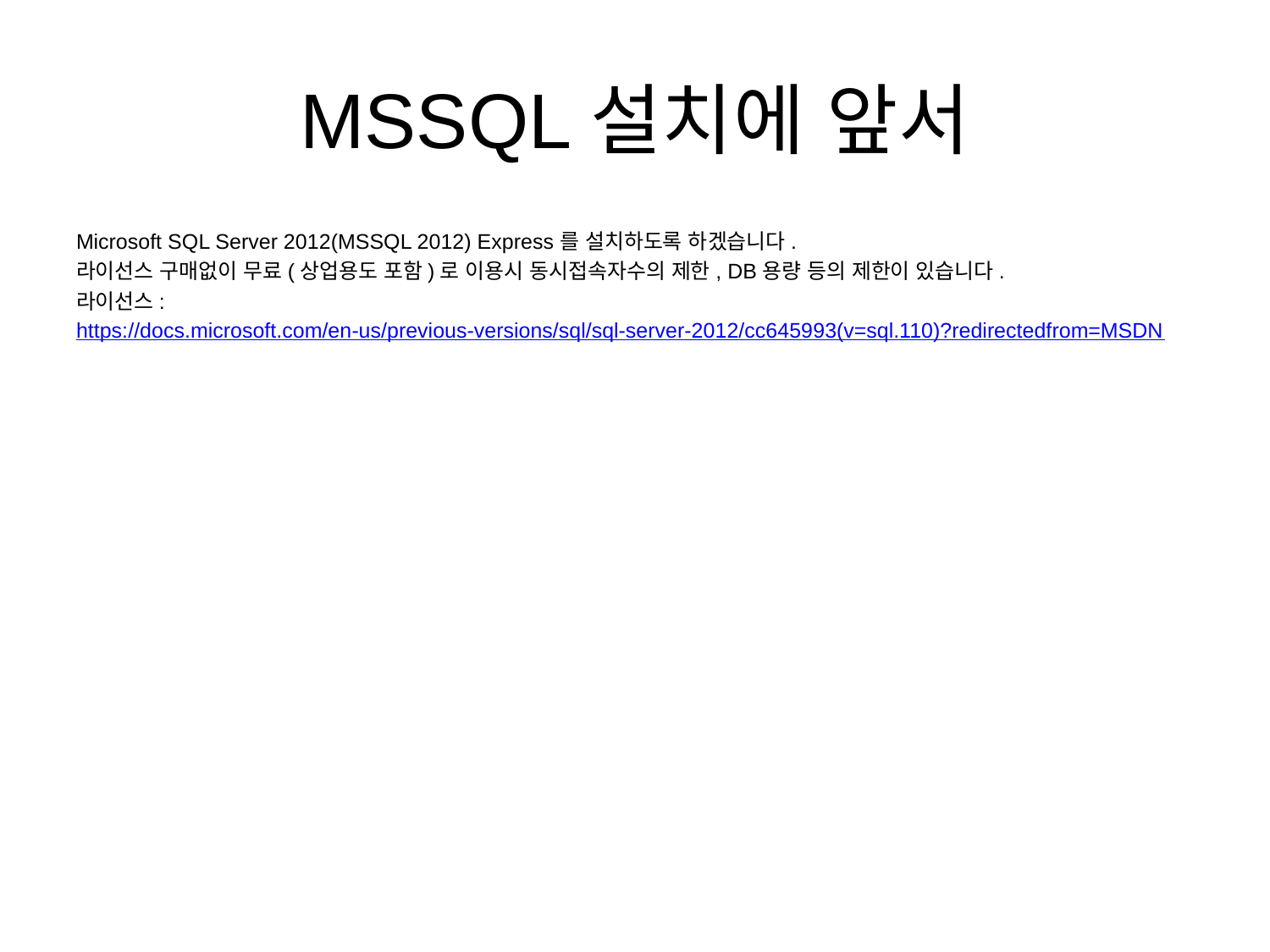

# MSSQL설치에 앞서
Microsoft SQL Server 2012(MSSQL 2012) Express를 설치하도록 하겠습니다.
라이선스 구매없이 무료(상업용도 포함)로 이용시 동시접속자수의 제한, DB용량 등의 제한이 있습니다.
라이선스:
https://docs.microsoft.com/en-us/previous-versions/sql/sql-server-2012/cc645993(v=sql.110)?redirectedfrom=MSDN